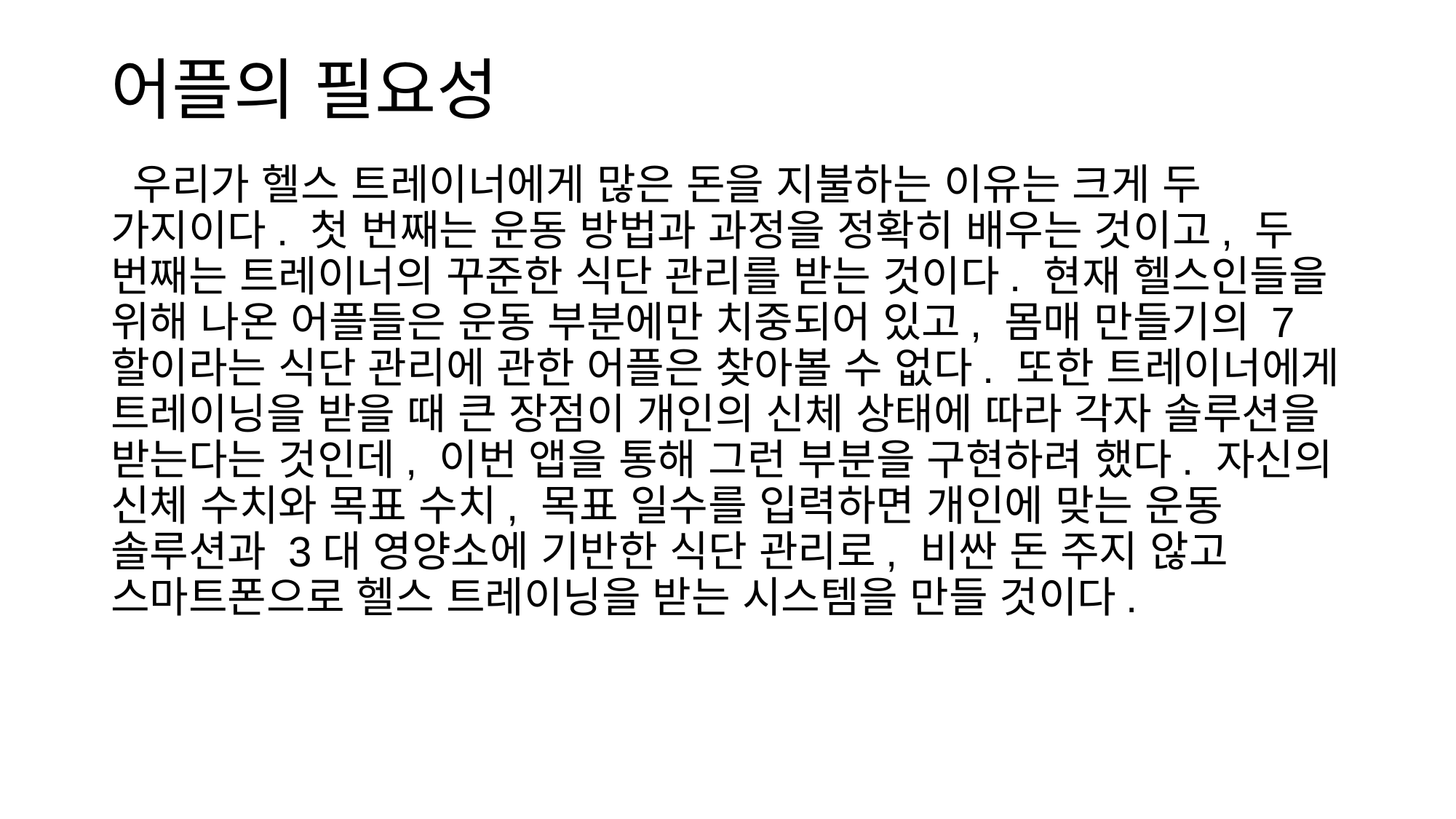

# 어플의 필요성
 우리가 헬스 트레이너에게 많은 돈을 지불하는 이유는 크게 두 가지이다. 첫 번째는 운동 방법과 과정을 정확히 배우는 것이고, 두 번째는 트레이너의 꾸준한 식단 관리를 받는 것이다. 현재 헬스인들을 위해 나온 어플들은 운동 부분에만 치중되어 있고, 몸매 만들기의 7할이라는 식단 관리에 관한 어플은 찾아볼 수 없다. 또한 트레이너에게 트레이닝을 받을 때 큰 장점이 개인의 신체 상태에 따라 각자 솔루션을 받는다는 것인데, 이번 앱을 통해 그런 부분을 구현하려 했다. 자신의 신체 수치와 목표 수치, 목표 일수를 입력하면 개인에 맞는 운동 솔루션과 3대 영양소에 기반한 식단 관리로, 비싼 돈 주지 않고 스마트폰으로 헬스 트레이닝을 받는 시스템을 만들 것이다.